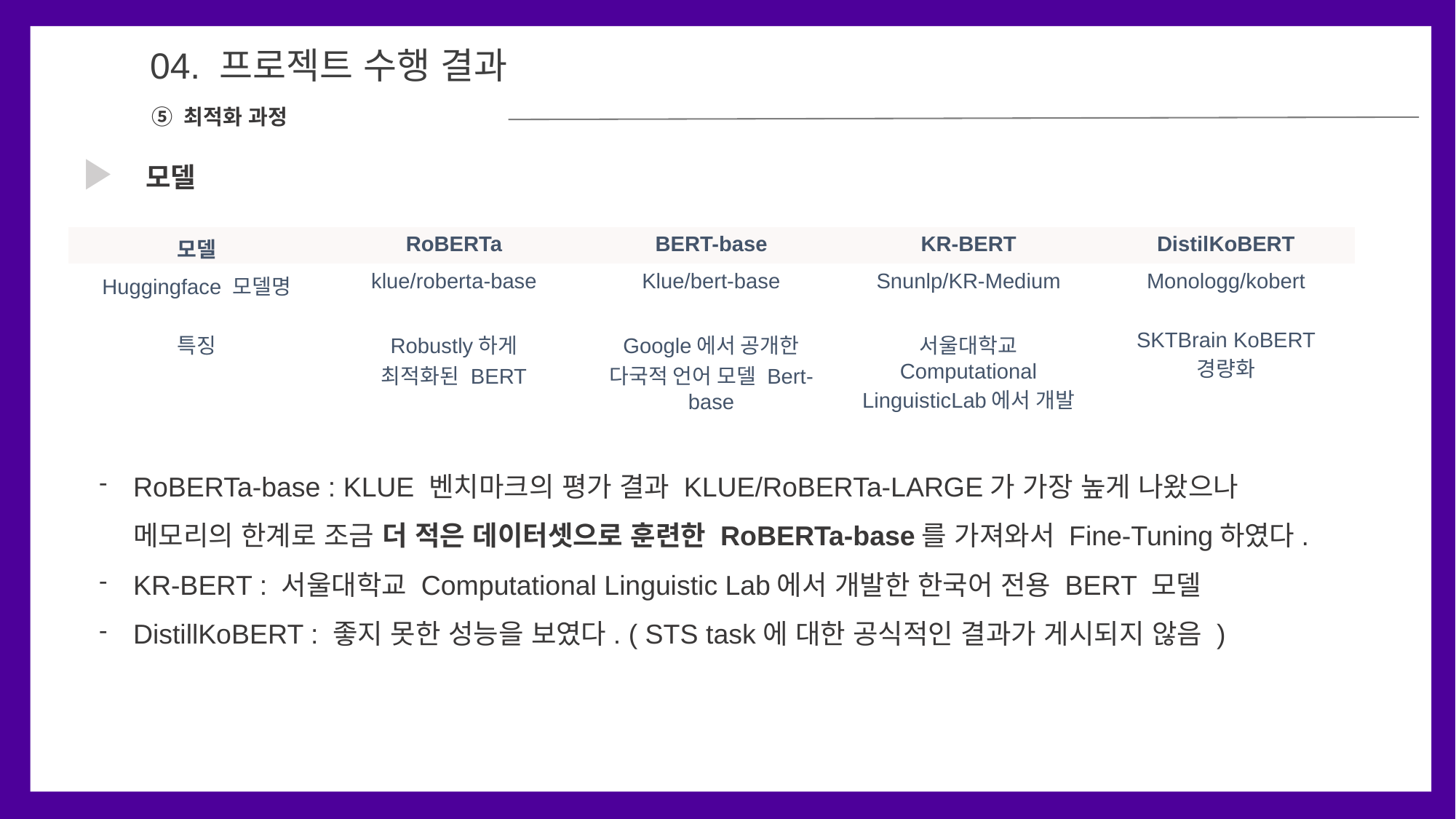

04

04. 프로젝트 수행 결과
⑤ 최적화 과정
▶
모델

| 모델 | RoBERTa | BERT-base | KR-BERT | DistilKoBERT |
| --- | --- | --- | --- | --- |
| Huggingface 모델명 | klue/roberta-base | Klue/bert-base | Snunlp/KR-Medium | Monologg/kobert |
| 특징 | Robustly하게 최적화된 BERT | Google에서 공개한 다국적 언어 모델 Bert-base | 서울대학교 Computational LinguisticLab에서 개발 | SKTBrain KoBERT 경량화 |
RoBERTa-base : KLUE 벤치마크의 평가 결과 KLUE/RoBERTa-LARGE가 가장 높게 나왔으나 메모리의 한계로 조금 더 적은 데이터셋으로 훈련한 RoBERTa-base를 가져와서 Fine-Tuning하였다.
KR-BERT : 서울대학교 Computational Linguistic Lab에서 개발한 한국어 전용 BERT 모델
DistillKoBERT : 좋지 못한 성능을 보였다. ( STS task에 대한 공식적인 결과가 게시되지 않음 )